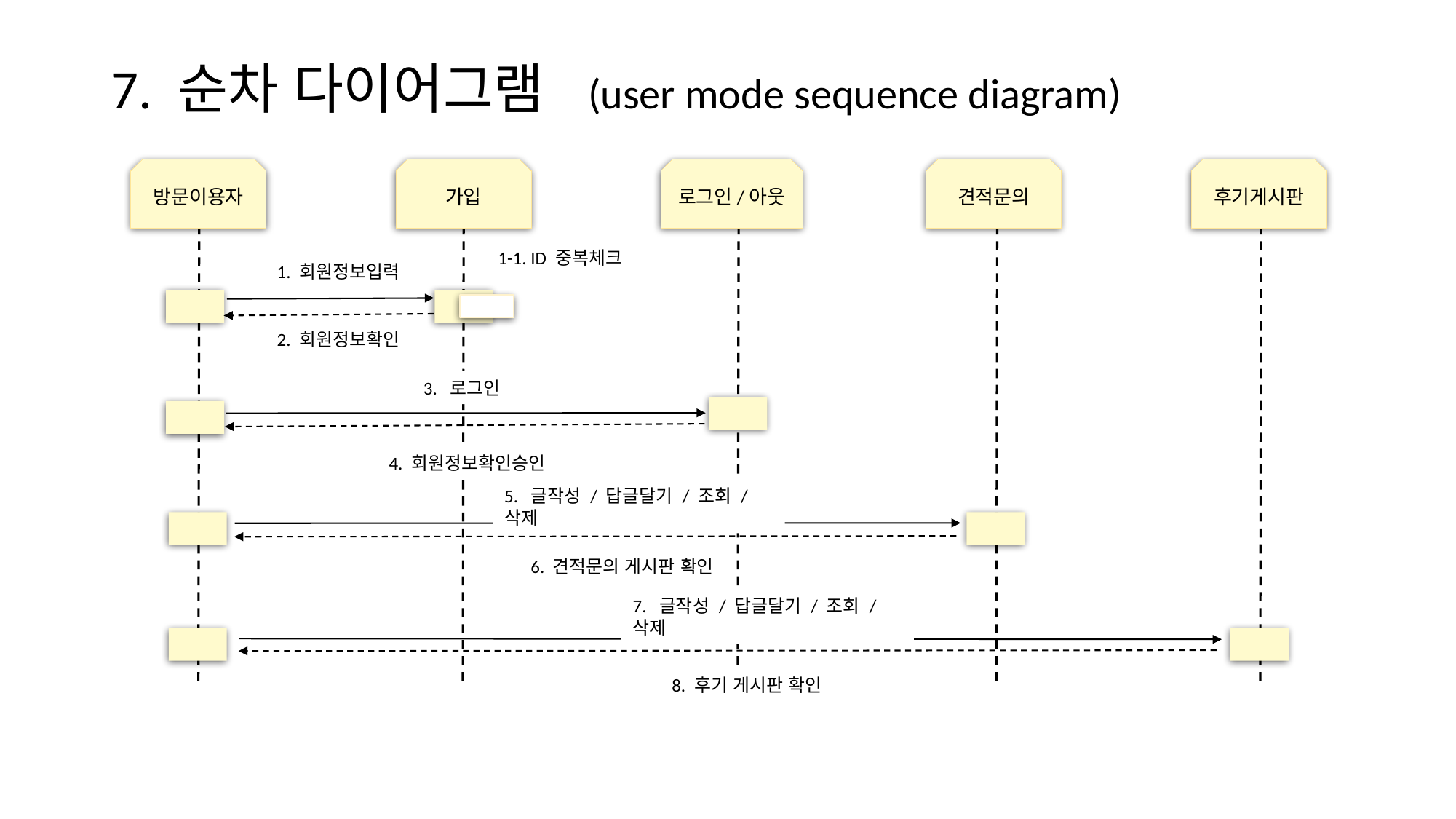

7. 순차 다이어그램  (user mode sequence diagram)
방문이용자
가입
로그인/아웃
견적문의
후기게시판
1-1. ID 중복체크
1. 회원정보입력

2. 회원정보확인
3.  로그인

4. 회원정보확인승인
5.  글작성 / 답글달기 / 조회 / 삭제

6. 견적문의 게시판 확인
7.  글작성 / 답글달기 / 조회 / 삭제

8. 후기 게시판 확인